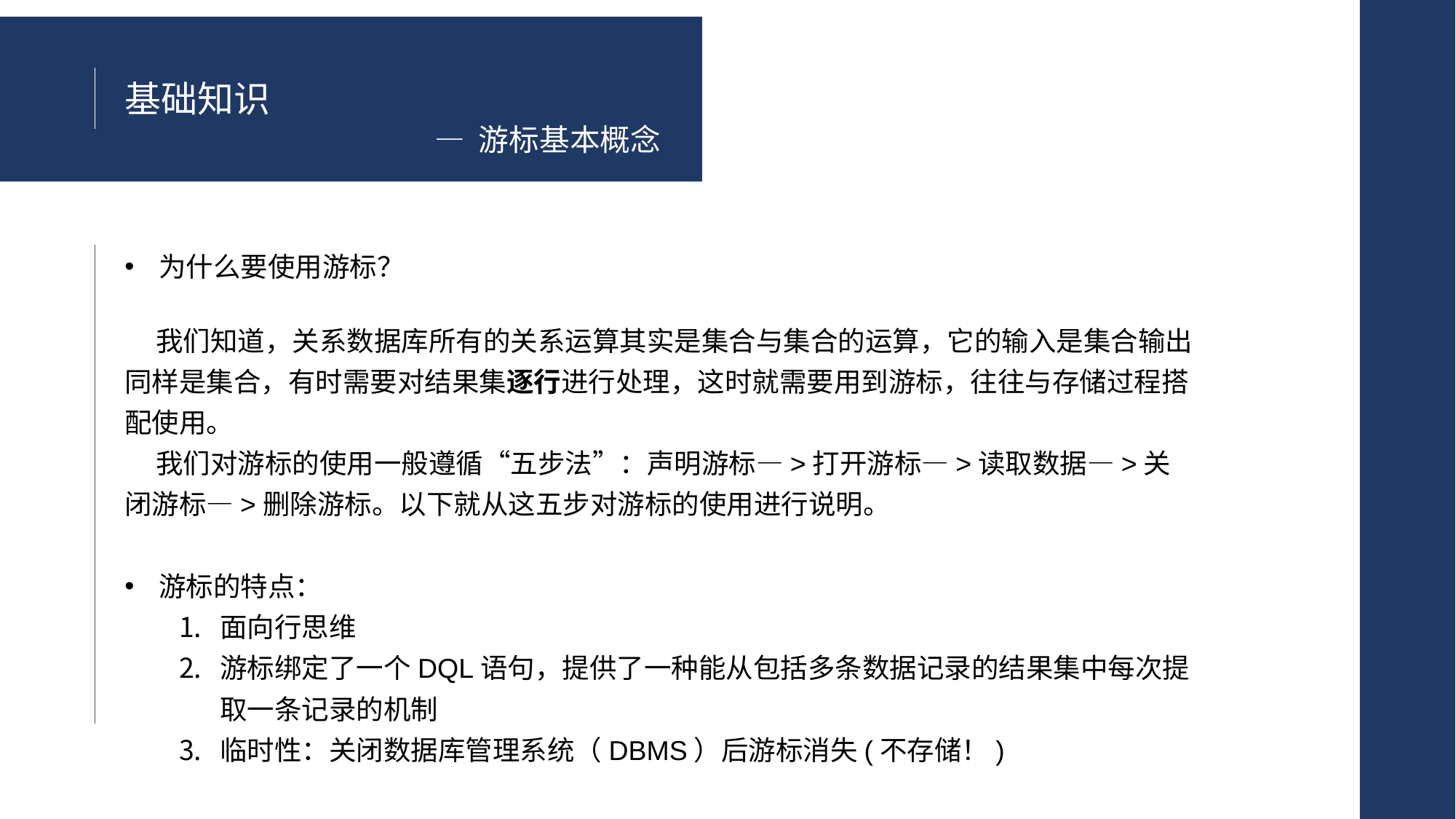

基础知识
— 游标基本概念

为什么要使用游标？

    我们知道，关系数据库所有的关系运算其实是集合与集合的运算，它的输入是集合输出同样是集合，有时需要对结果集逐行进行处理，这时就需要用到游标，往往与存储过程搭配使用。
    我们对游标的使用一般遵循“五步法”：声明游标—>打开游标—>读取数据—>关闭游标—>删除游标。以下就从这五步对游标的使用进行说明。

游标的特点：
面向行思维
游标绑定了一个DQL语句，提供了一种能从包括多条数据记录的结果集中每次提取一条记录的机制
临时性：关闭数据库管理系统（DBMS）后游标消失(不存储！)